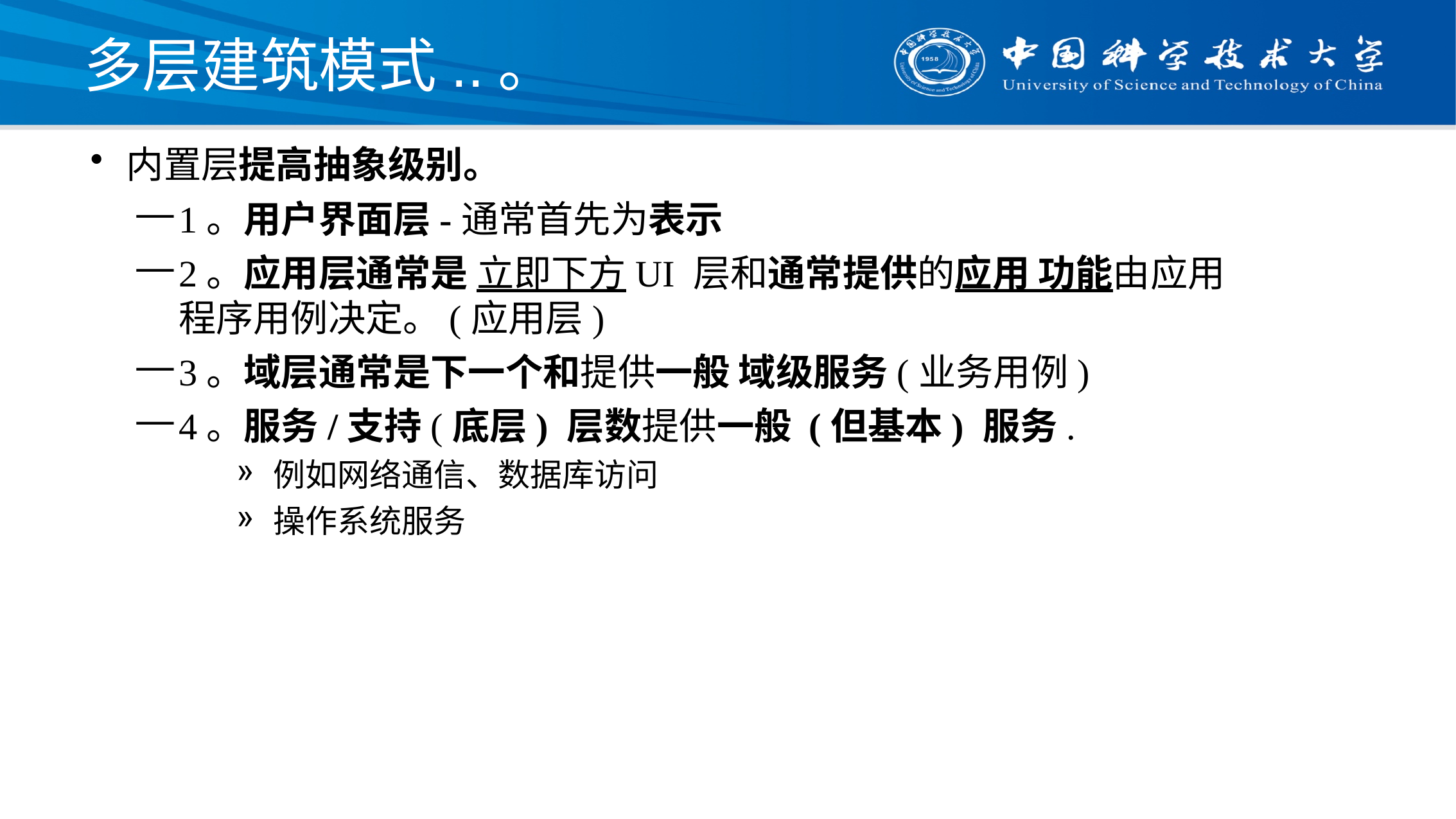

# 多层建筑模式..。
内置层提高抽象级别。
1。用户界面层-通常首先为表示
2。应用层通常是 立即下方UI 层和通常提供的应用 功能由应用程序用例决定。(应用层)
3。域层通常是下一个和提供一般 域级服务(业务用例)
4。服务/支持(底层) 层数提供一般 (但基本) 服务.
例如网络通信、数据库访问
操作系统服务